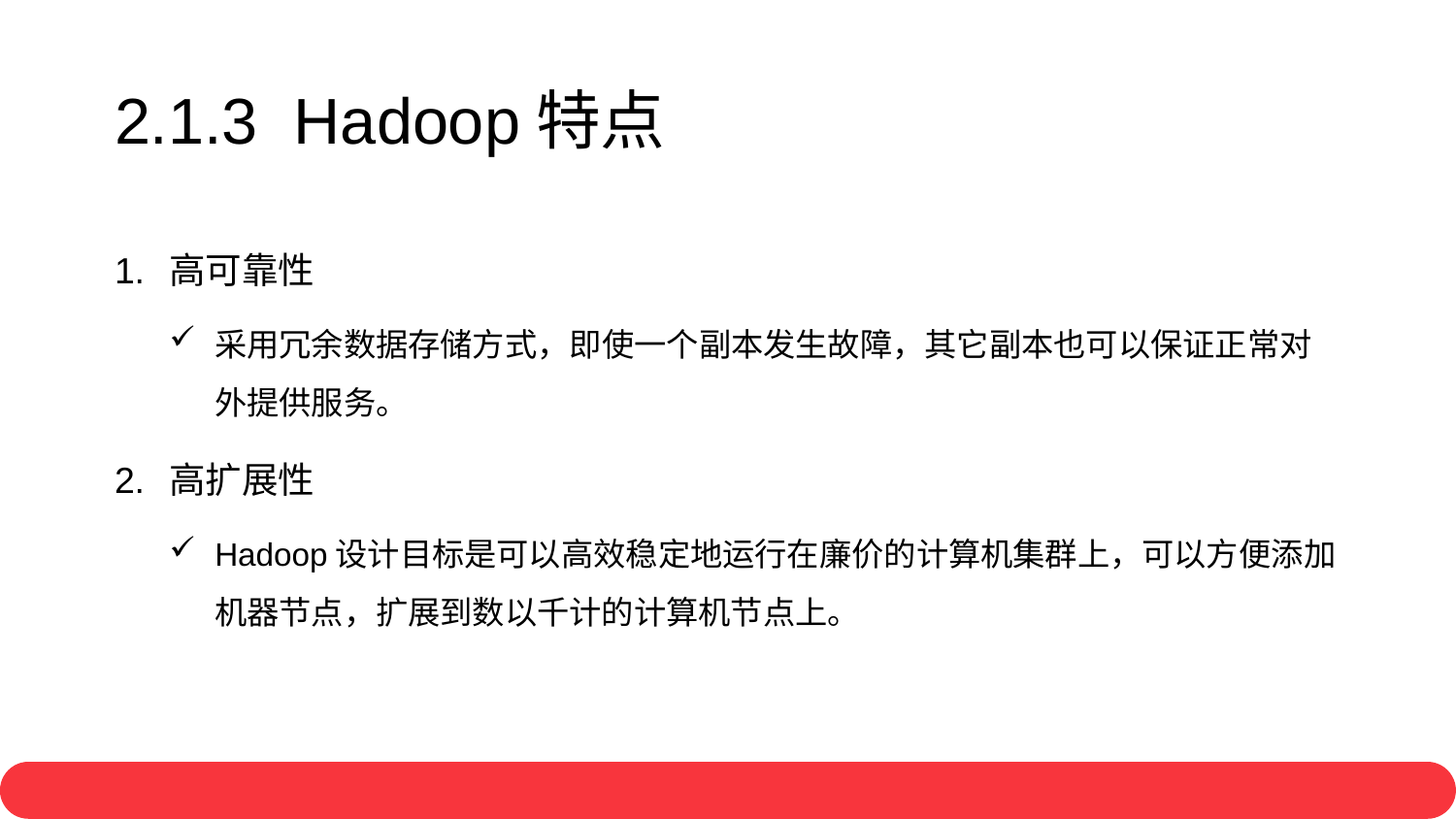

# 2.1.3  Hadoop特点
高可靠性
采用冗余数据存储方式，即使一个副本发生故障，其它副本也可以保证正常对外提供服务。
高扩展性
Hadoop设计目标是可以高效稳定地运行在廉价的计算机集群上，可以方便添加机器节点，扩展到数以千计的计算机节点上。